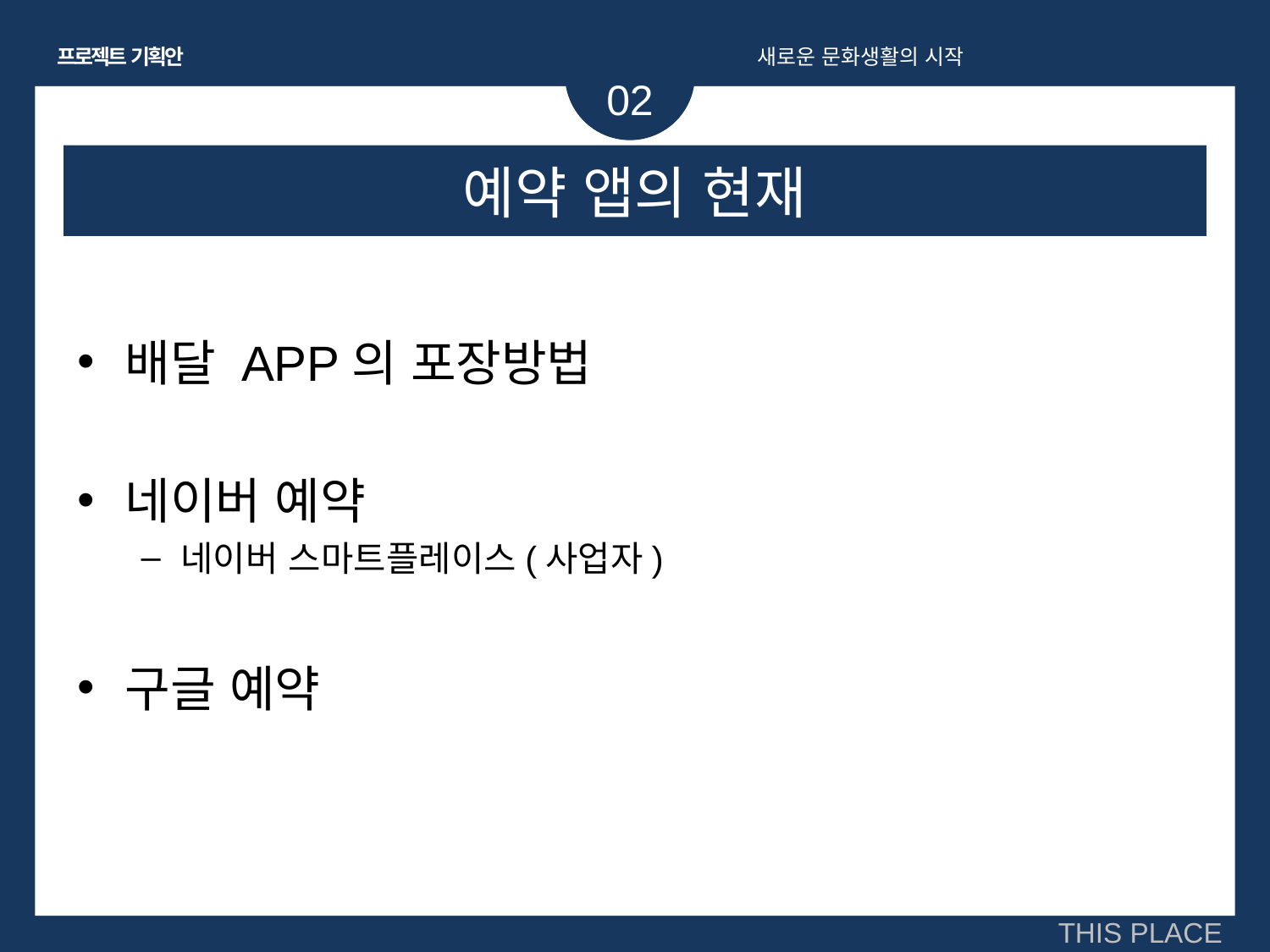

프로젝트  기획안
새로운 문화생활의 시작
02

# 예약 앱의 현재

배달 APP의 포장방법

네이버 예약
네이버 스마트플레이스(사업자)

구글 예약

THIS PLACE